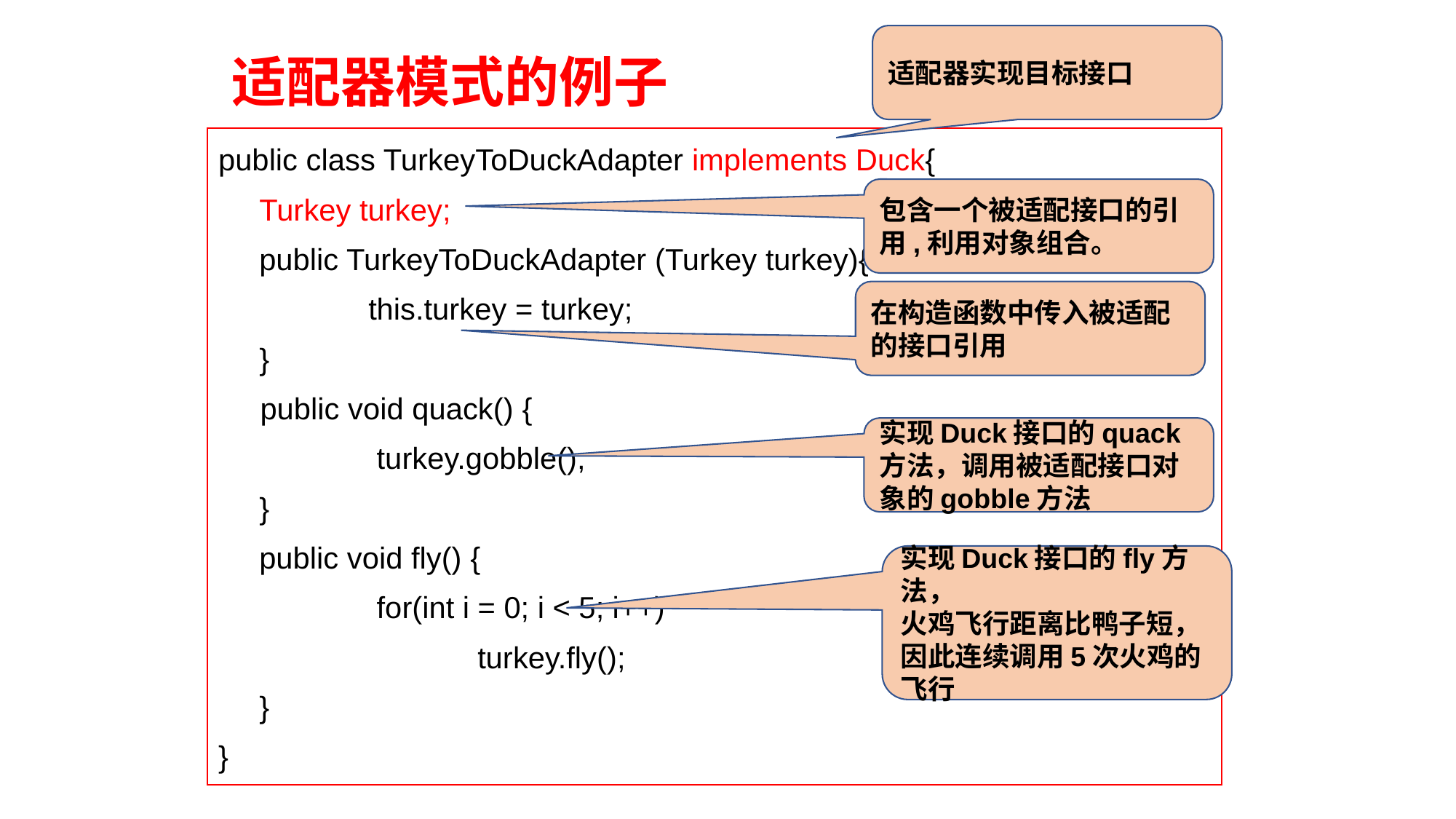

适配器实现目标接口
适配器模式的例子
public class TurkeyToDuckAdapter implements Duck{
	Turkey turkey;
	public TurkeyToDuckAdapter (Turkey turkey){
		this.turkey = turkey;
	}
     public void quack() {
		 turkey.gobble();
	}
	public void fly() {
		 for(int i = 0; i < 5; i++)
			turkey.fly();
	}
}
包含一个被适配接口的引用,利用对象组合。
在构造函数中传入被适配的接口引用
实现Duck接口的quack方法，调用被适配接口对象的gobble方法
实现Duck接口的fly方法，
火鸡飞行距离比鸭子短，因此连续调用5次火鸡的飞行
172